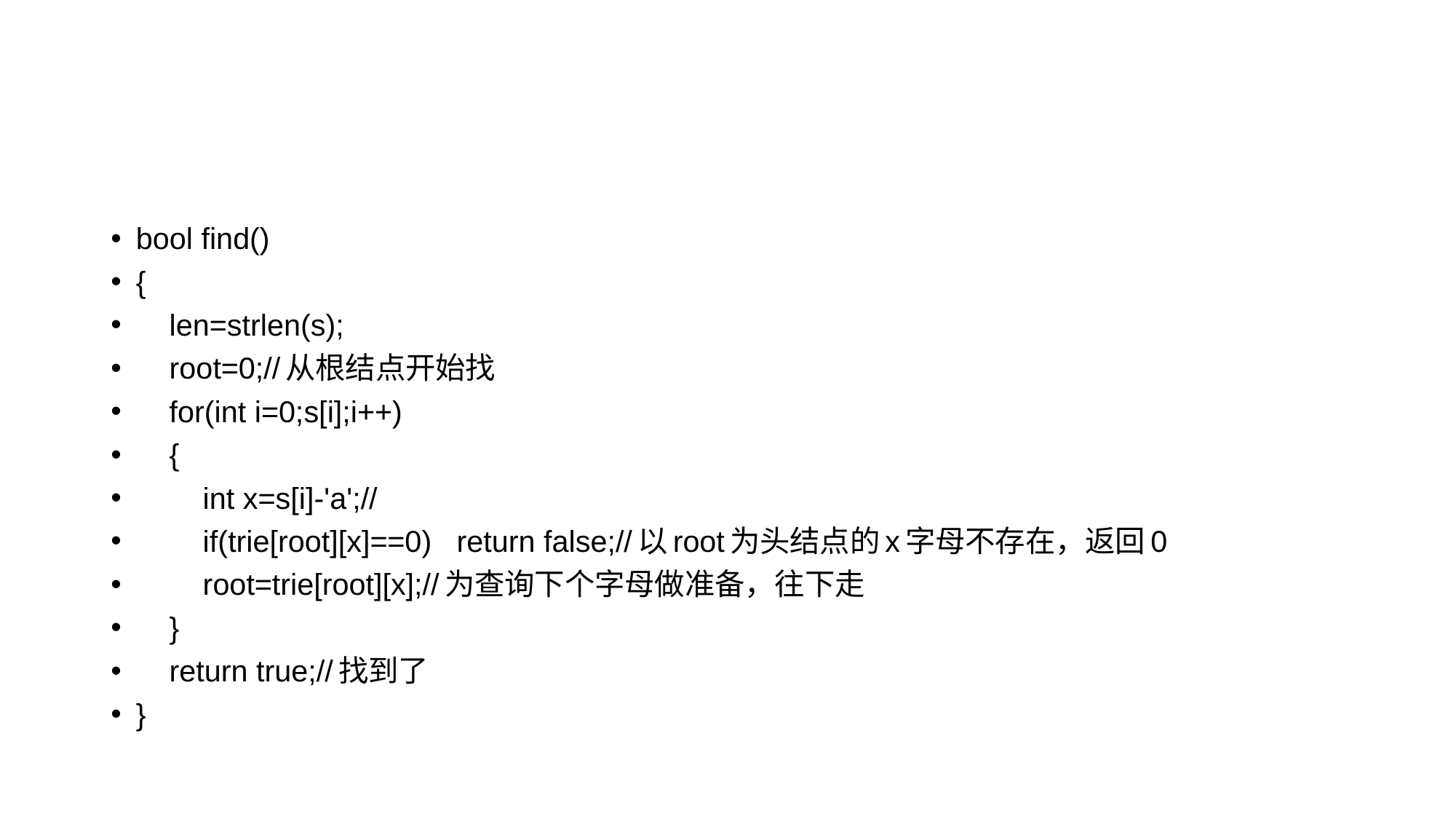

#
bool find()
{
    len=strlen(s);
    root=0;//从根结点开始找
    for(int i=0;s[i];i++)
    {
        int x=s[i]-'a';//
        if(trie[root][x]==0)   return false;//以root为头结点的x字母不存在，返回0
        root=trie[root][x];//为查询下个字母做准备，往下走
    }
    return true;//找到了
}